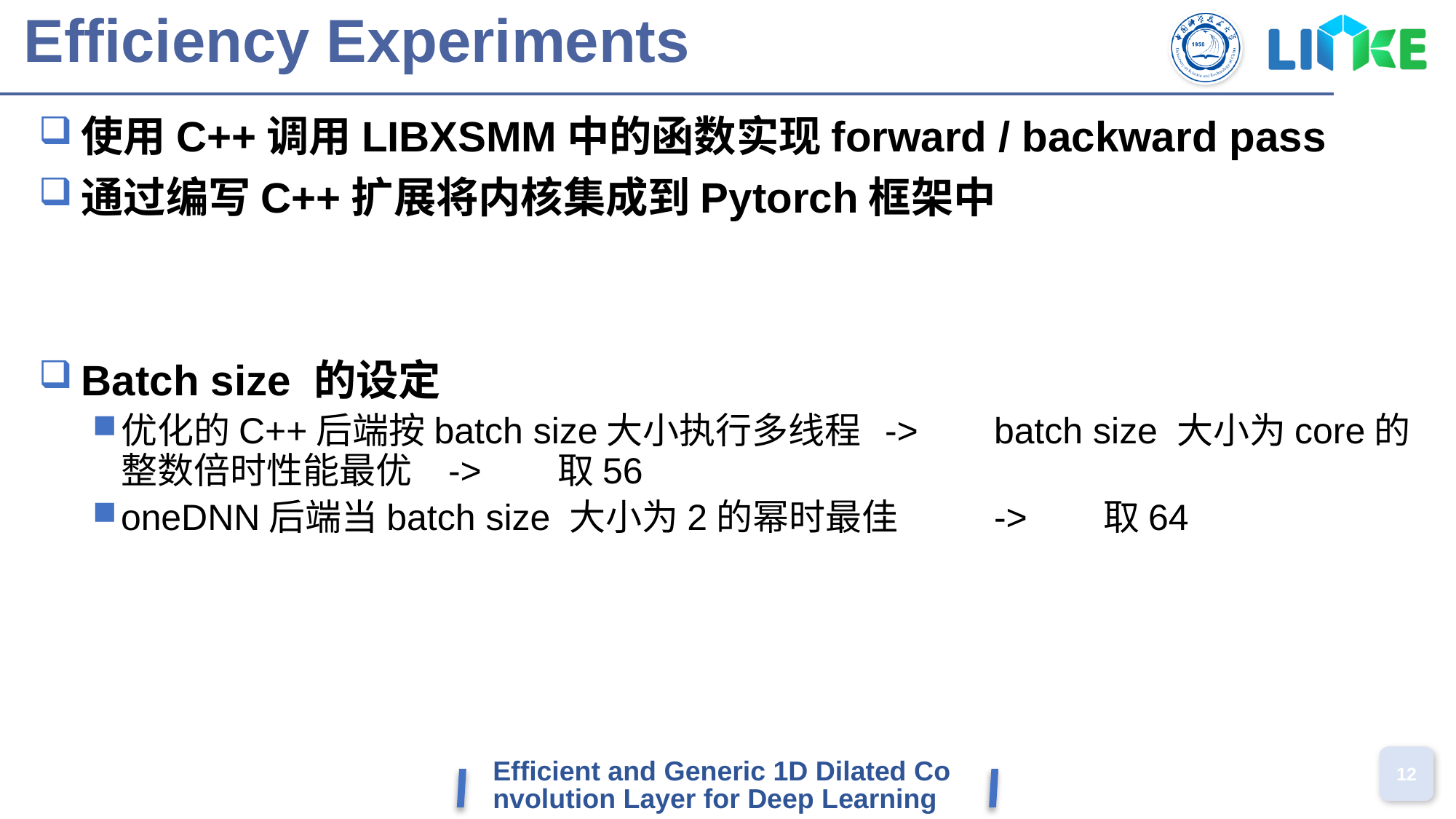

# Efficiency Experiments
使用C++调用LIBXSMM中的函数实现forward / backward pass
通过编写C++扩展将内核集成到Pytorch框架中

Batch size 的设定
优化的C++后端按batch size大小执行多线程	->	batch size 大小为core的整数倍时性能最优	->	取56
oneDNN后端当batch size 大小为2的幂时最佳	->	取64
Efficient and Generic 1D Dilated Convolution Layer for Deep Learning